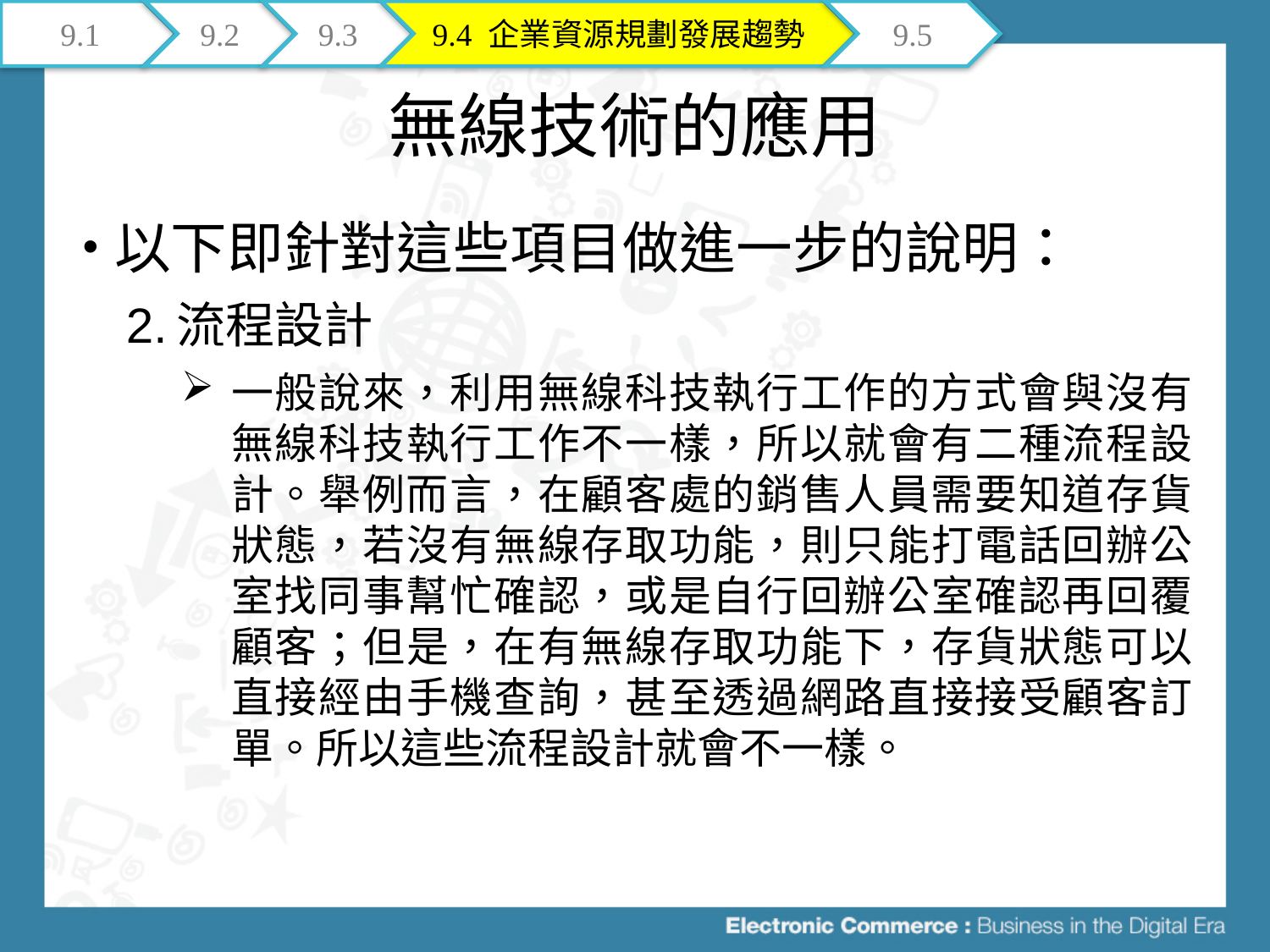

9.1
9.2
9.3
9.4 企業資源規劃發展趨勢
9.5
# 無線技術的應用
以下即針對這些項目做進一步的說明：
流程設計
一般說來，利用無線科技執行工作的方式會與沒有無線科技執行工作不一樣，所以就會有二種流程設計。舉例而言，在顧客處的銷售人員需要知道存貨狀態，若沒有無線存取功能，則只能打電話回辦公室找同事幫忙確認，或是自行回辦公室確認再回覆顧客；但是，在有無線存取功能下，存貨狀態可以直接經由手機查詢，甚至透過網路直接接受顧客訂單。所以這些流程設計就會不一樣。